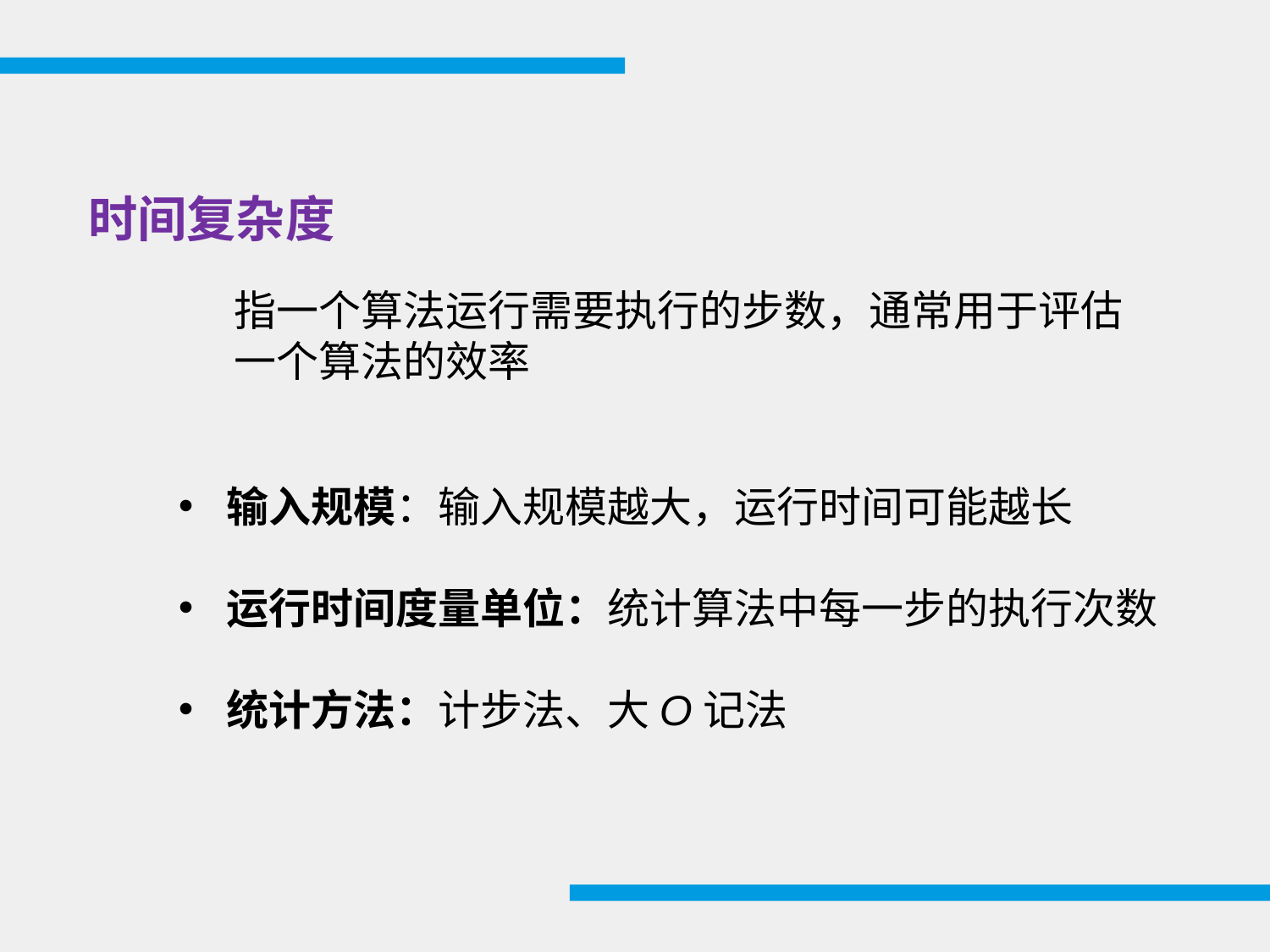

时间复杂度
指一个算法运行需要执行的步数，通常用于评估一个算法的效率
输入规模：输入规模越大，运行时间可能越长
运行时间度量单位：统计算法中每一步的执行次数
统计方法：计步法、大O记法